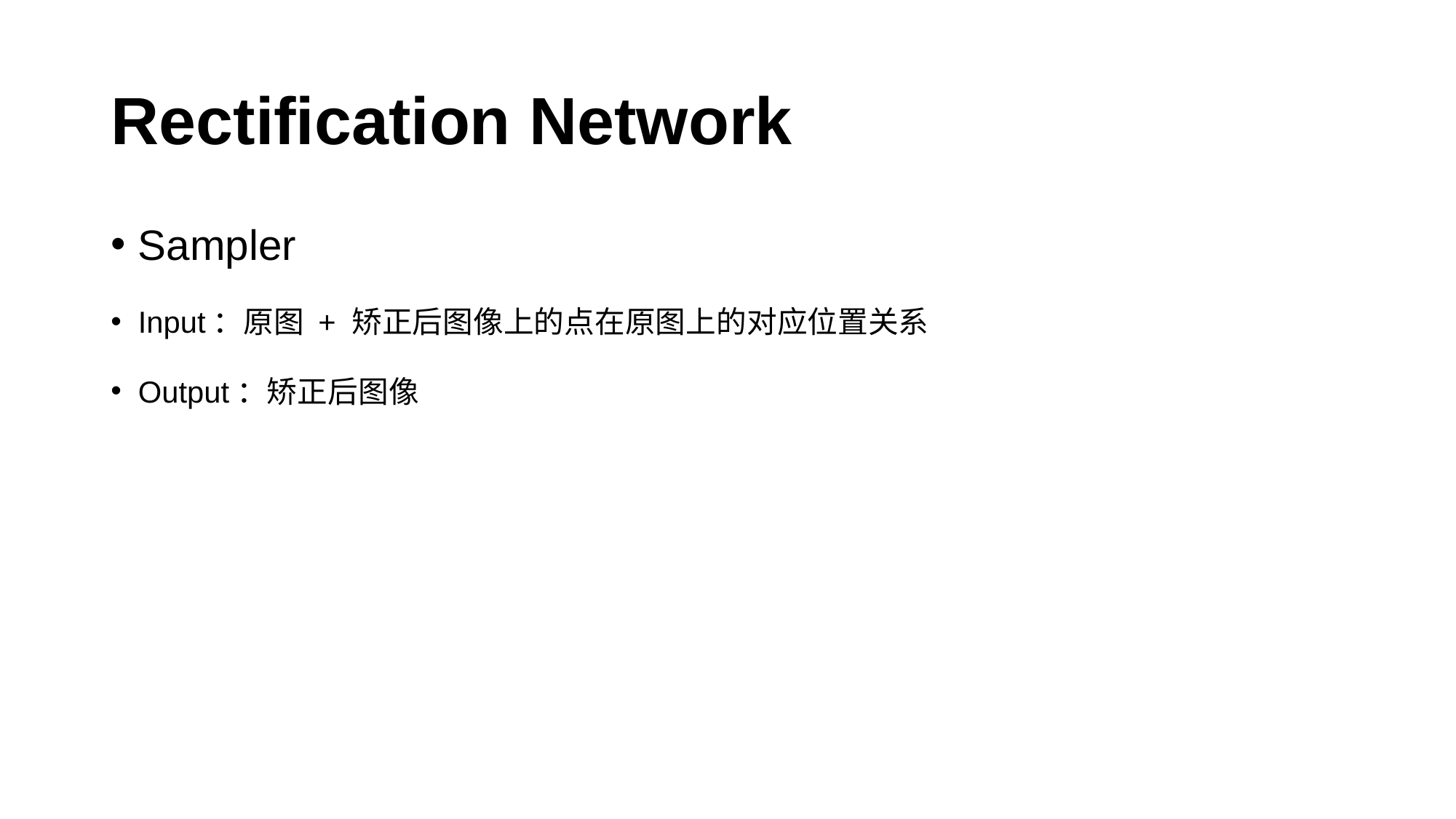

# Rectification Network
Sampler
Input：原图 + 矫正后图像上的点在原图上的对应位置关系
Output：矫正后图像